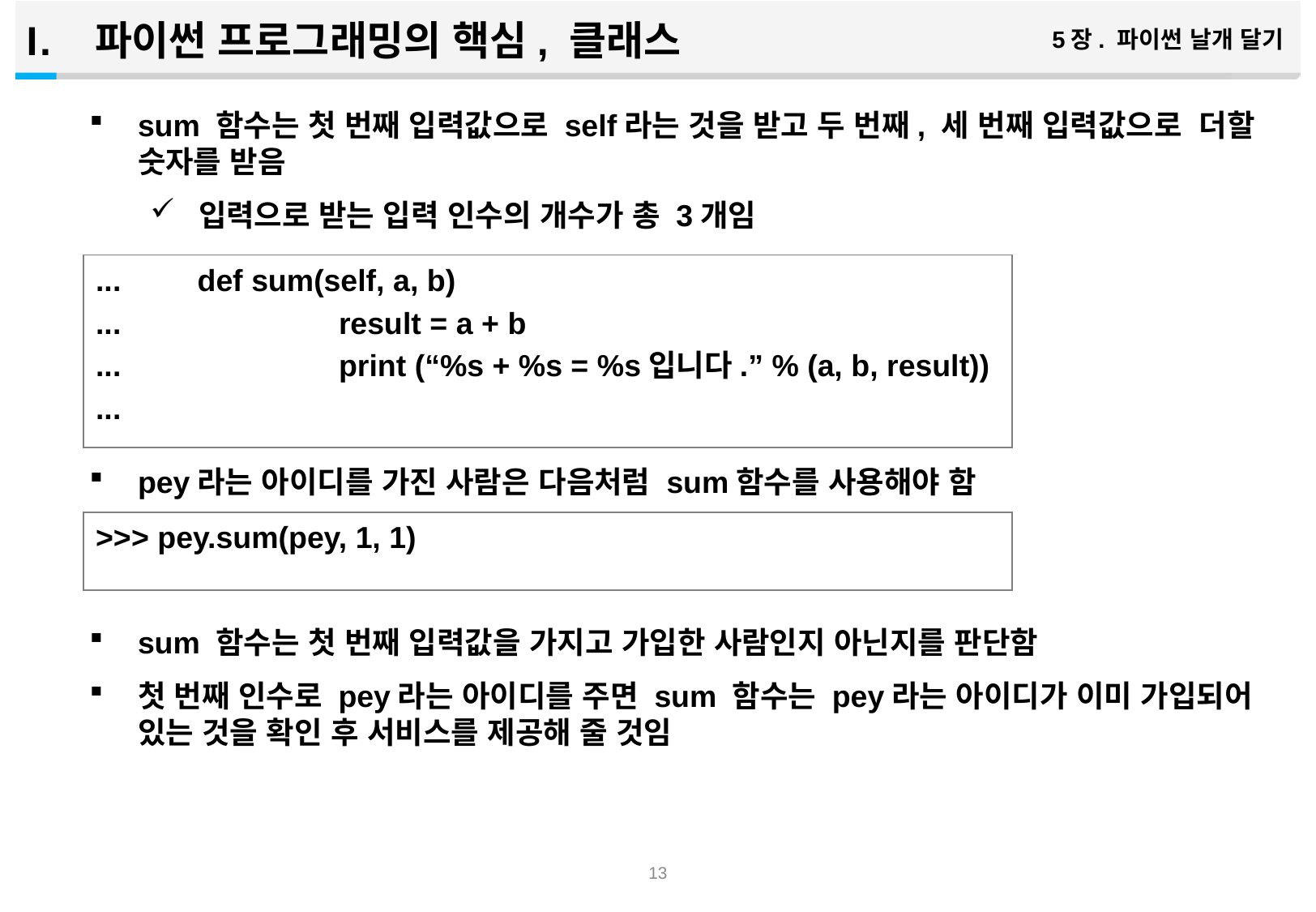

파이썬 프로그래밍의 핵심, 클래스
5장. 파이썬 날개 달기
sum 함수는 첫 번째 입력값으로 self라는 것을 받고 두 번째, 세 번째 입력값으로  더할 숫자를 받음
입력으로 받는 입력 인수의 개수가 총 3개임

pey라는 아이디를 가진 사람은 다음처럼 sum함수를 사용해야 함

sum 함수는 첫 번째 입력값을 가지고 가입한 사람인지 아닌지를 판단함
첫 번째 인수로 pey라는 아이디를 주면 sum 함수는 pey라는 아이디가 이미 가입되어 있는 것을 확인 후 서비스를 제공해 줄 것임
...         def sum(self, a, b)
...         		result = a + b
...         		print (“%s + %s = %s입니다.” % (a, b, result))
...

>>> pey.sum(pey, 1, 1)

13